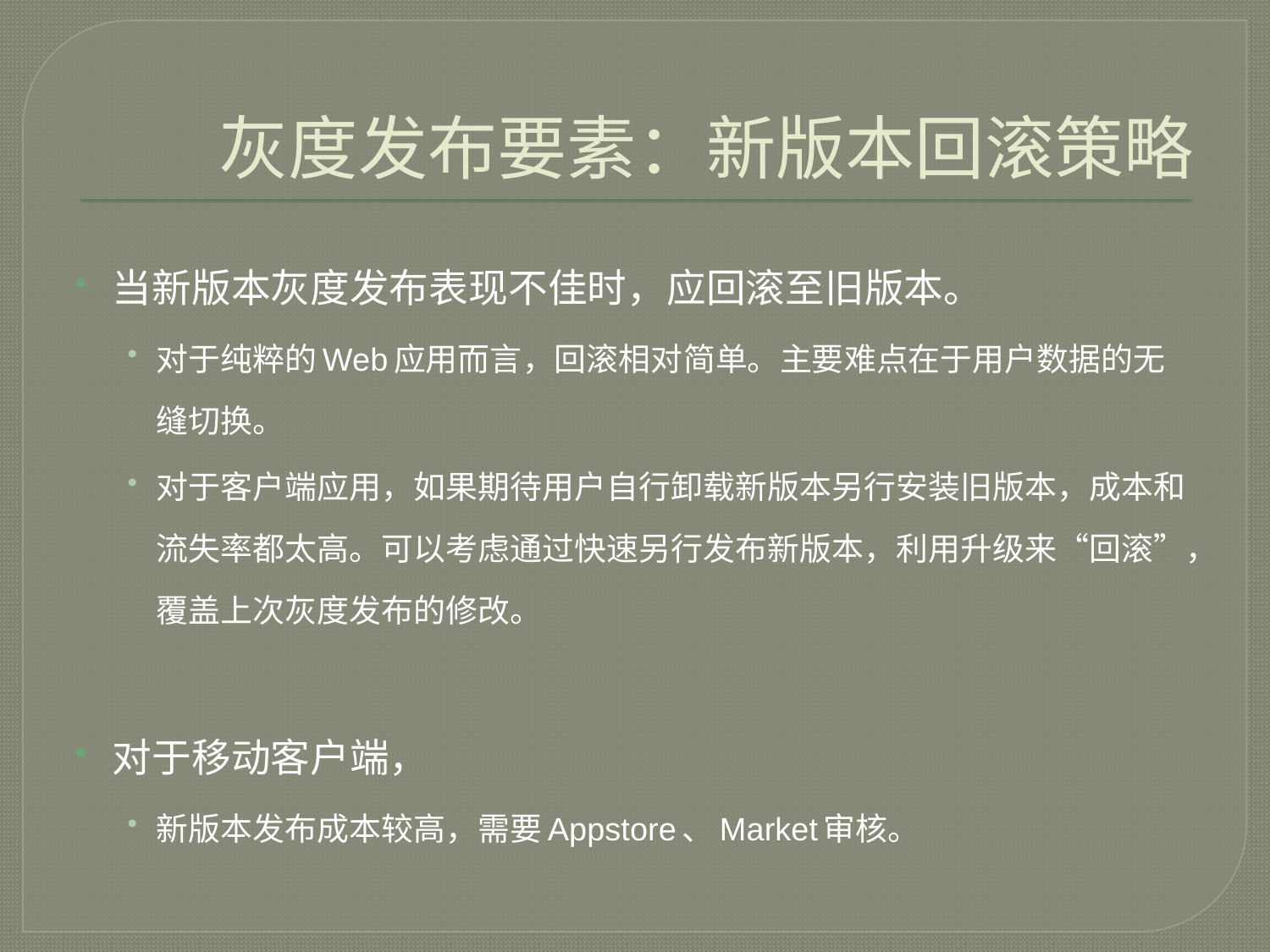

# 灰度发布要素：新版本回滚策略
当新版本灰度发布表现不佳时，应回滚至旧版本。
对于纯粹的Web应用而言，回滚相对简单。主要难点在于用户数据的无缝切换。
对于客户端应用，如果期待用户自行卸载新版本另行安装旧版本，成本和流失率都太高。可以考虑通过快速另行发布新版本，利用升级来“回滚”，覆盖上次灰度发布的修改。

对于移动客户端，
新版本发布成本较高，需要Appstore、Market审核。